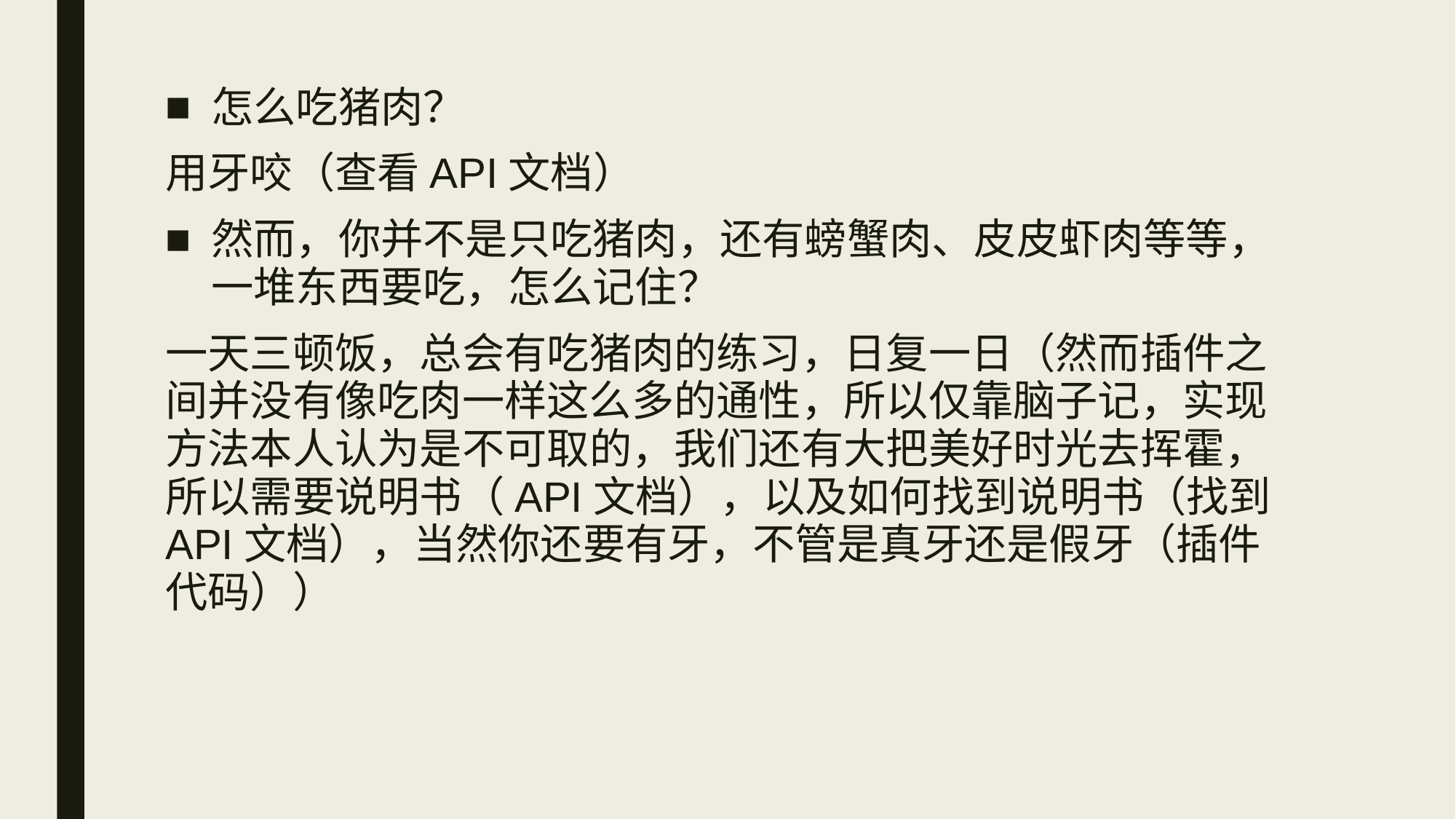

怎么吃猪肉？
用牙咬（查看API文档）
然而，你并不是只吃猪肉，还有螃蟹肉、皮皮虾肉等等，一堆东西要吃，怎么记住？
一天三顿饭，总会有吃猪肉的练习，日复一日（然而插件之间并没有像吃肉一样这么多的通性，所以仅靠脑子记，实现方法本人认为是不可取的，我们还有大把美好时光去挥霍，所以需要说明书（API文档），以及如何找到说明书（找到API文档），当然你还要有牙，不管是真牙还是假牙（插件代码））